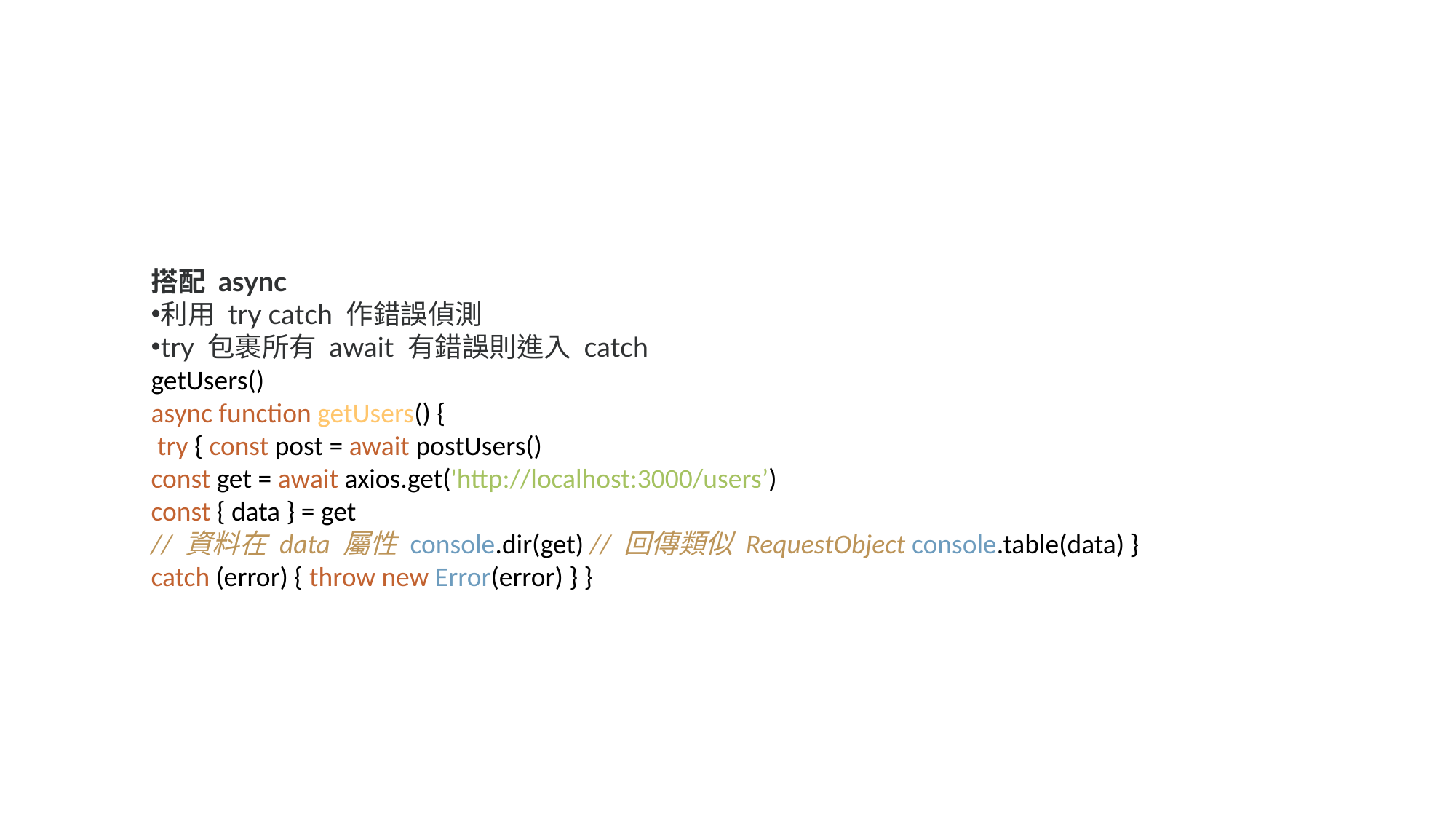

#
搭配 async
利用 try catch 作錯誤偵測
try 包裹所有 await 有錯誤則進入 catch
getUsers()
async function getUsers() {
 try { const post = await postUsers()
const get = await axios.get('http://localhost:3000/users’)
const { data } = get
// 資料在 data 屬性 console.dir(get) // 回傳類似 RequestObject console.table(data) } catch (error) { throw new Error(error) } }